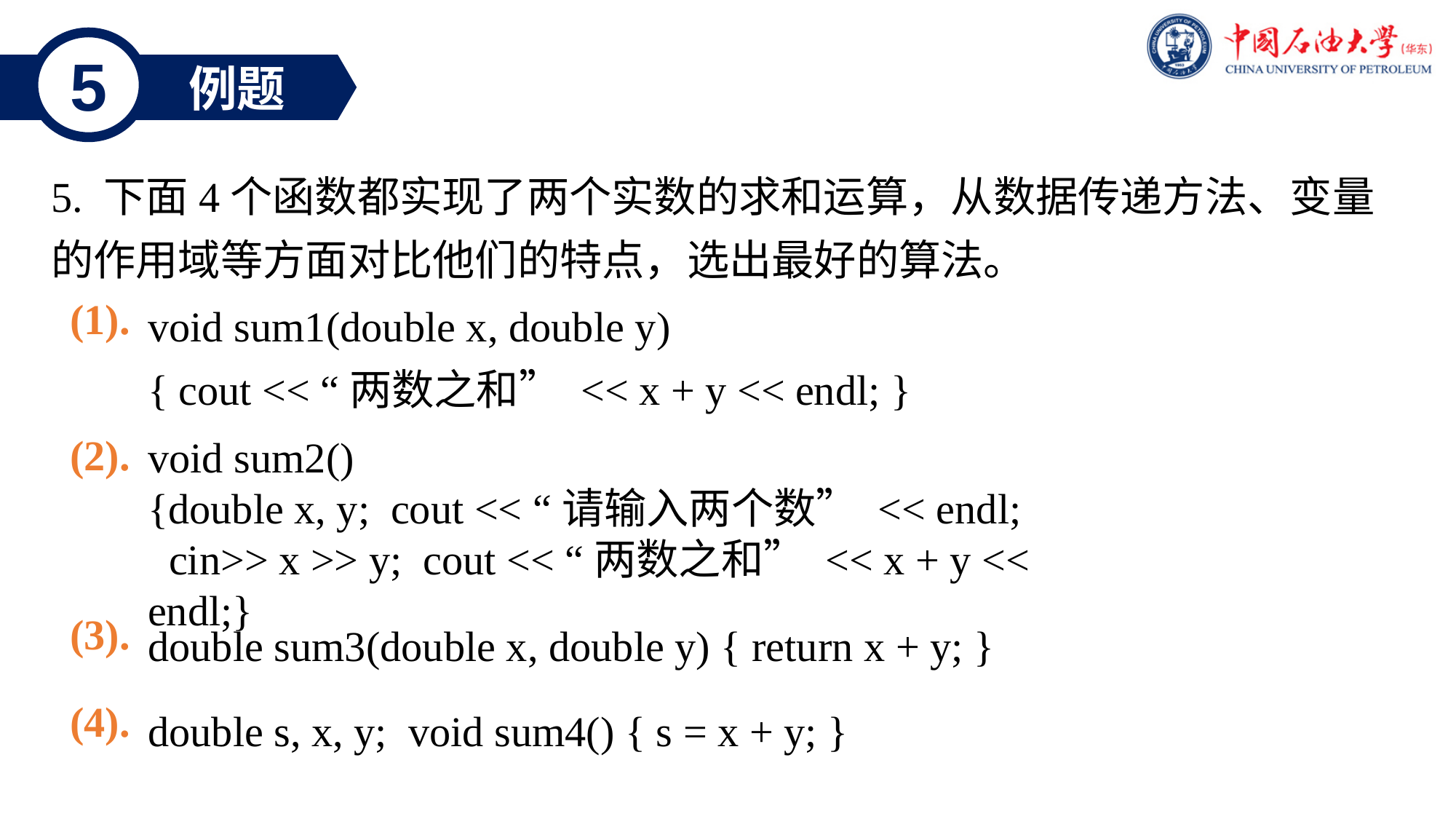

5
例题
5. 下面4个函数都实现了两个实数的求和运算，从数据传递方法、变量的作用域等方面对比他们的特点，选出最好的算法。
void sum1(double x, double y)
{ cout << “两数之和” << x + y << endl; }
(1).
(2).
void sum2()
{double x, y;  cout << “请输入两个数” << endl;
  cin>> x >> y;  cout << “两数之和” << x + y << endl;}
double sum3(double x, double y) { return x + y; }
(3).
double s, x, y;  void sum4() { s = x + y; }
(4).